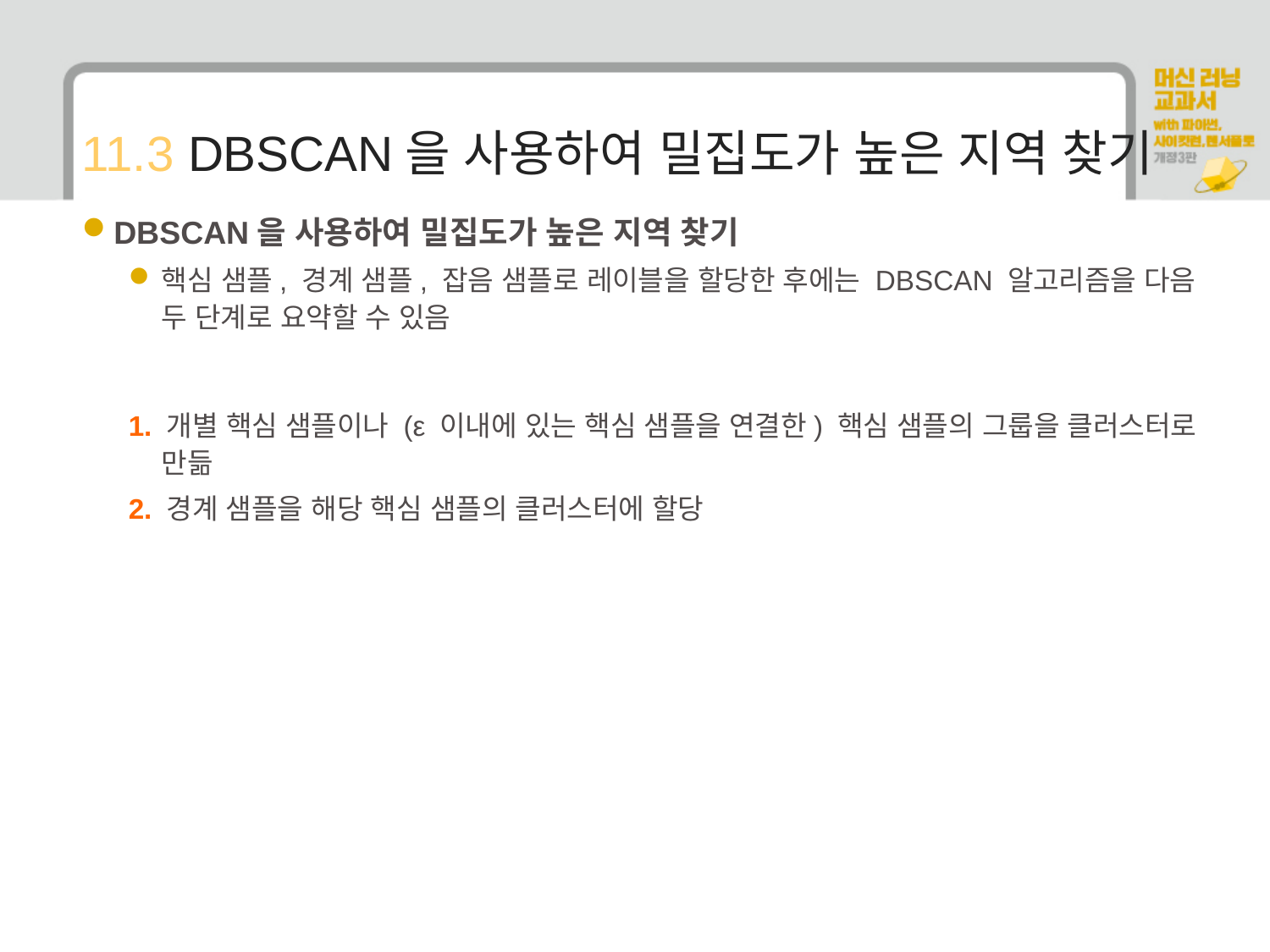

# 11.3 DBSCAN을 사용하여 밀집도가 높은 지역 찾기
DBSCAN을 사용하여 밀집도가 높은 지역 찾기
핵심 샘플, 경계 샘플, 잡음 샘플로 레이블을 할당한 후에는 DBSCAN 알고리즘을 다음 두 단계로 요약할 수 있음

1. 개별 핵심 샘플이나 (ε 이내에 있는 핵심 샘플을 연결한) 핵심 샘플의 그룹을 클러스터로 만듦
2. 경계 샘플을 해당 핵심 샘플의 클러스터에 할당